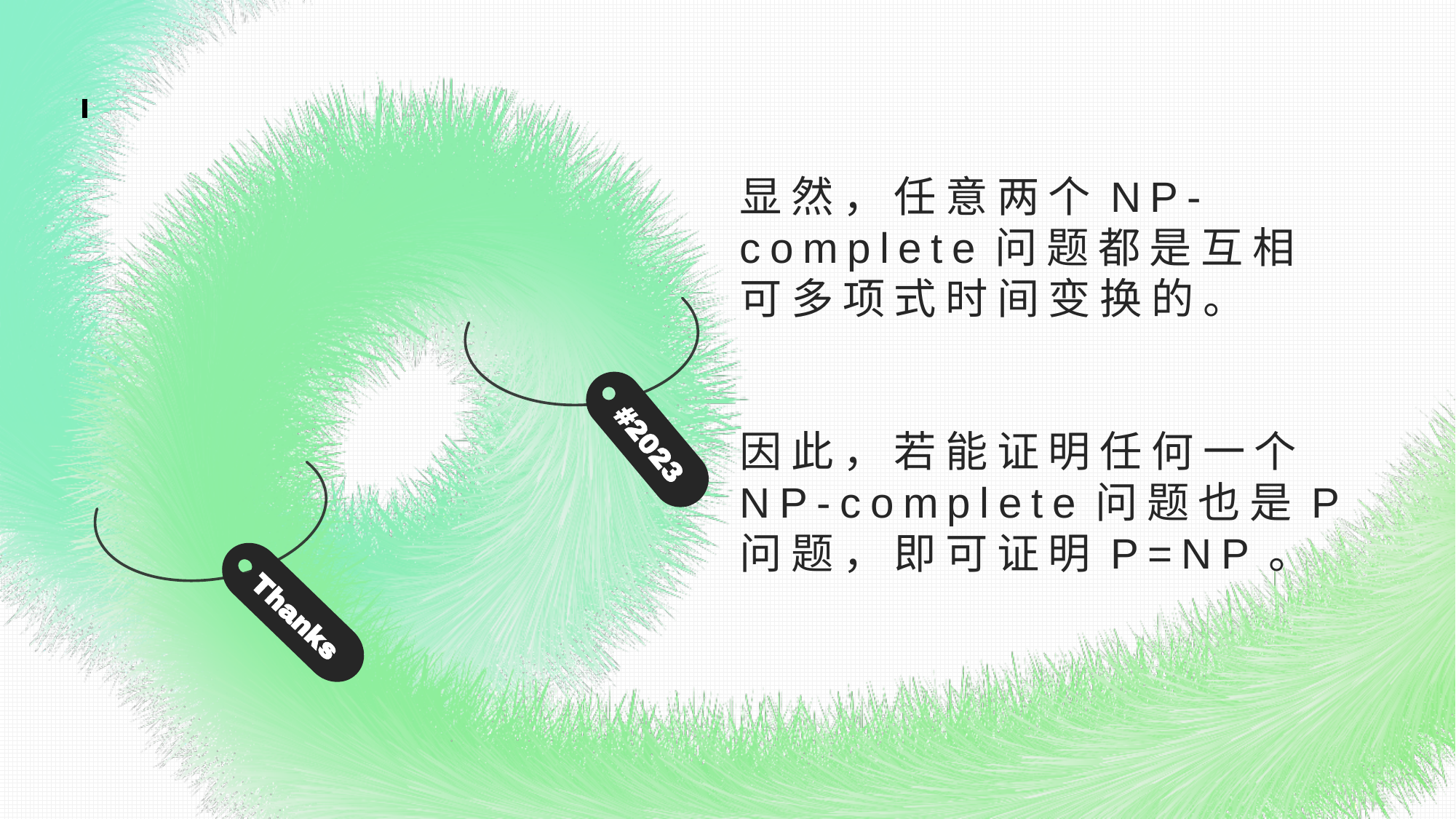

# 显然，任意两个NP-complete问题都是互相可多项式时间变换的。 因此，若能证明任何一个NP-complete问题也是P问题，即可证明P=NP。